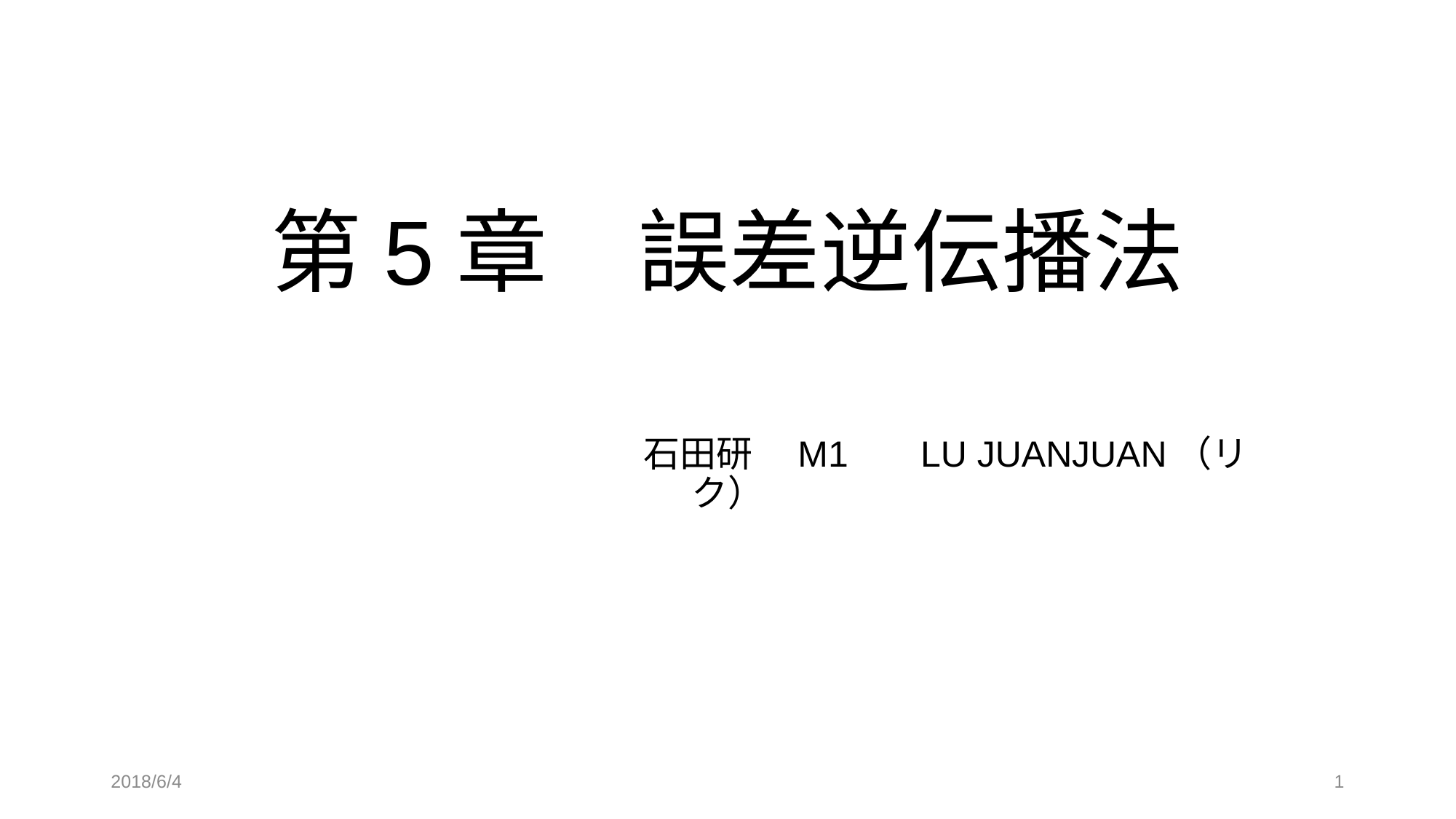

# 第5章　誤差逆伝播法
　　　　　　　　　　　　石田研　M1 　 LU JUANJUAN（リク）
2018/6/4
1